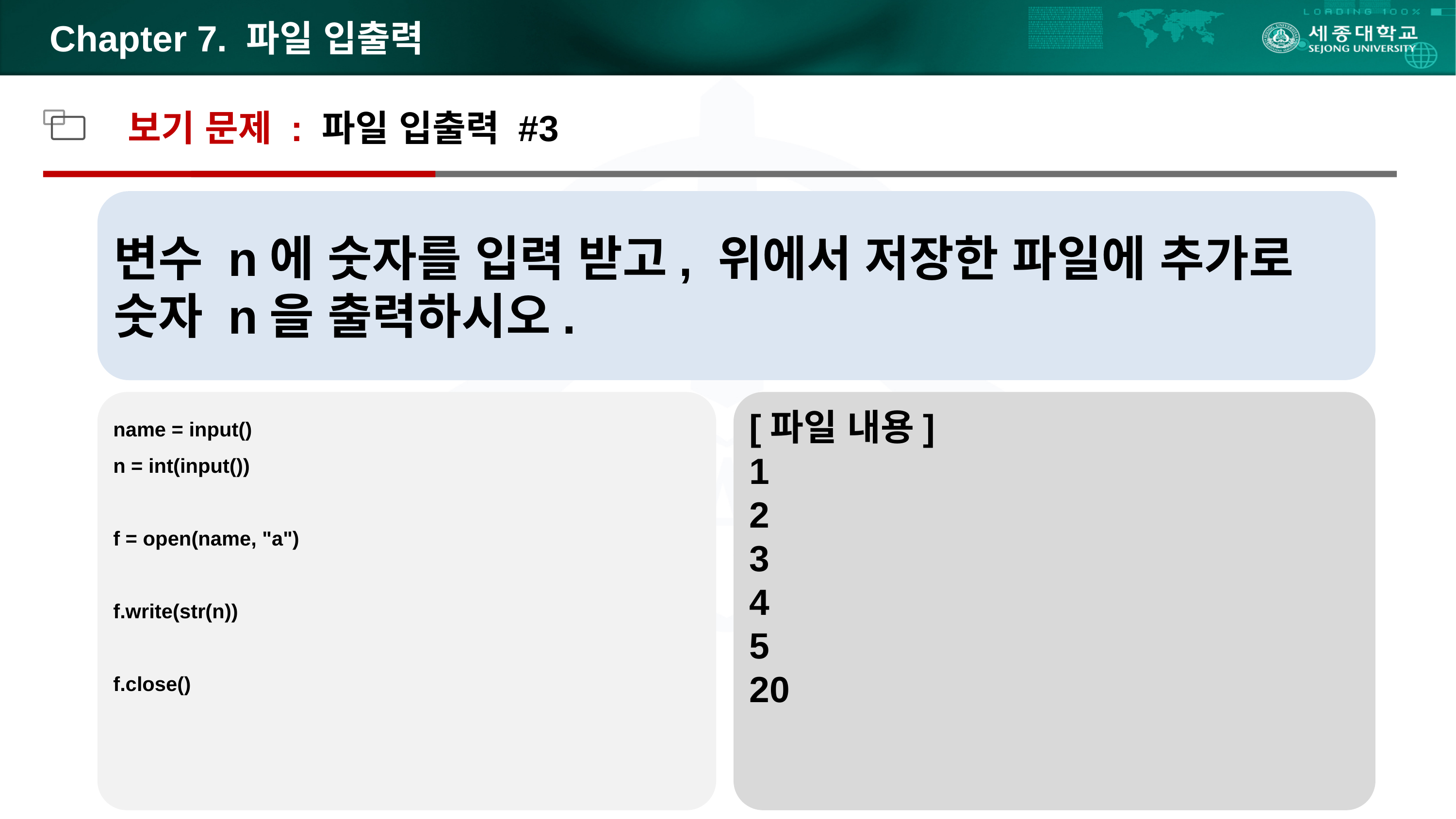

# Chapter 7. 파일 입출력
보기 문제 : 파일 입출력 #3
변수 n에 숫자를 입력 받고, 위에서 저장한 파일에 추가로 숫자 n을 출력하시오.
name = input()
n = int(input())

f = open(name, "a")

f.write(str(n))

f.close()
[파일 내용]
1
2
3
4
5
20